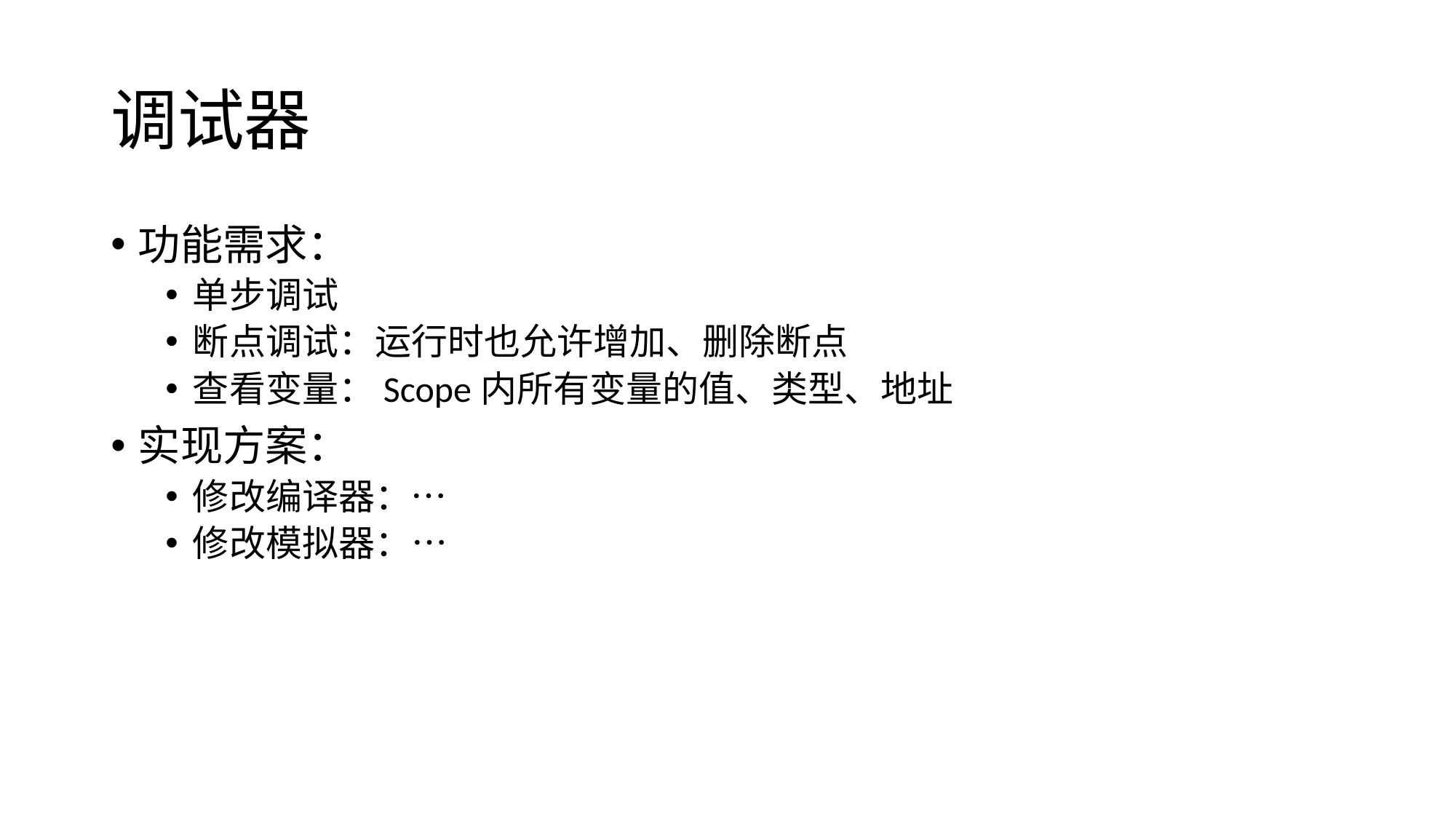

# 调试器
功能需求：
单步调试
断点调试：运行时也允许增加、删除断点
查看变量：Scope内所有变量的值、类型、地址
实现方案：
修改编译器：…
修改模拟器：…